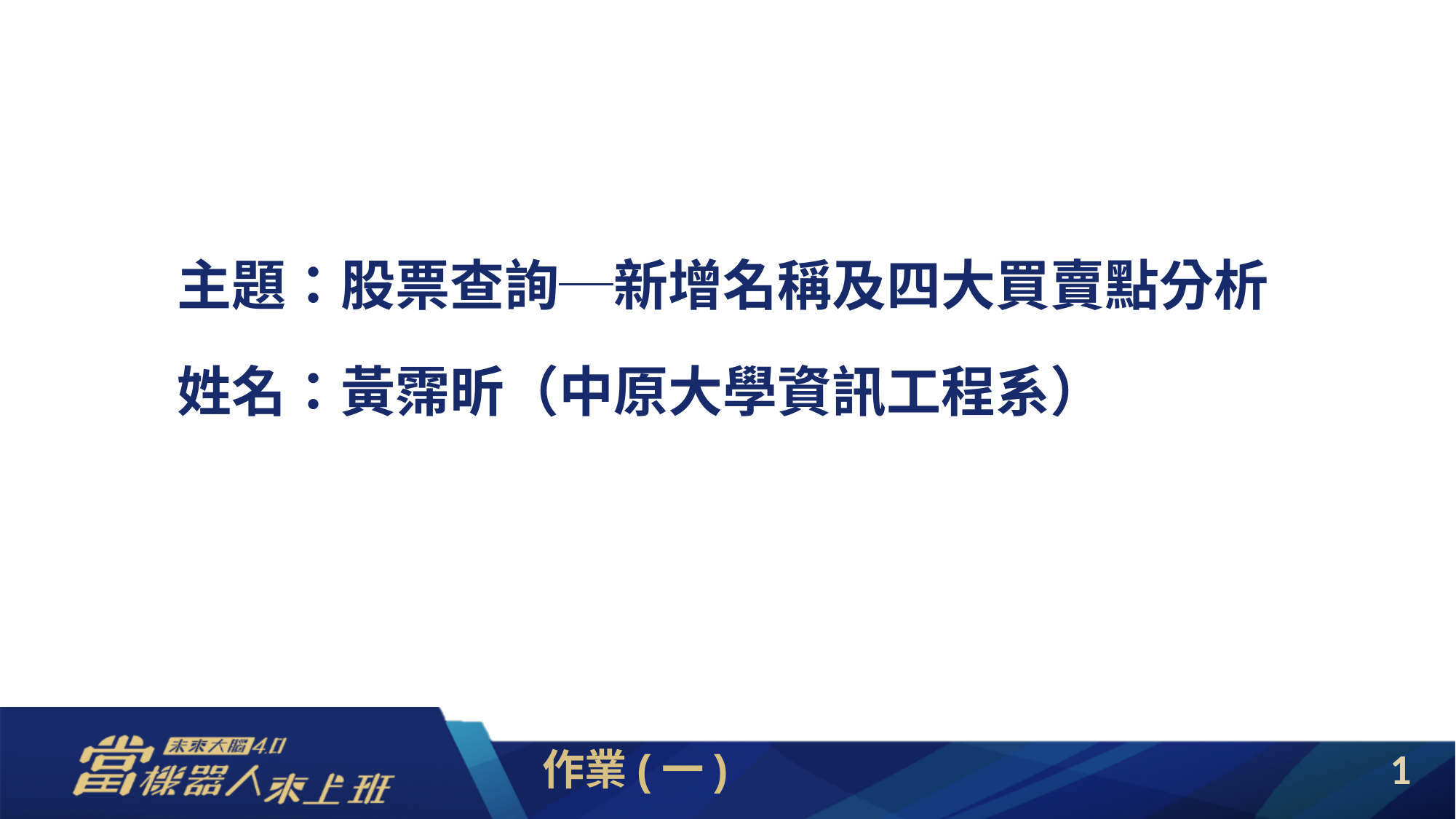

主題：股票查詢─新增名稱及四大買賣點分析
姓名：黃霈昕（中原大學資訊工程系）

# 作業(一)
1